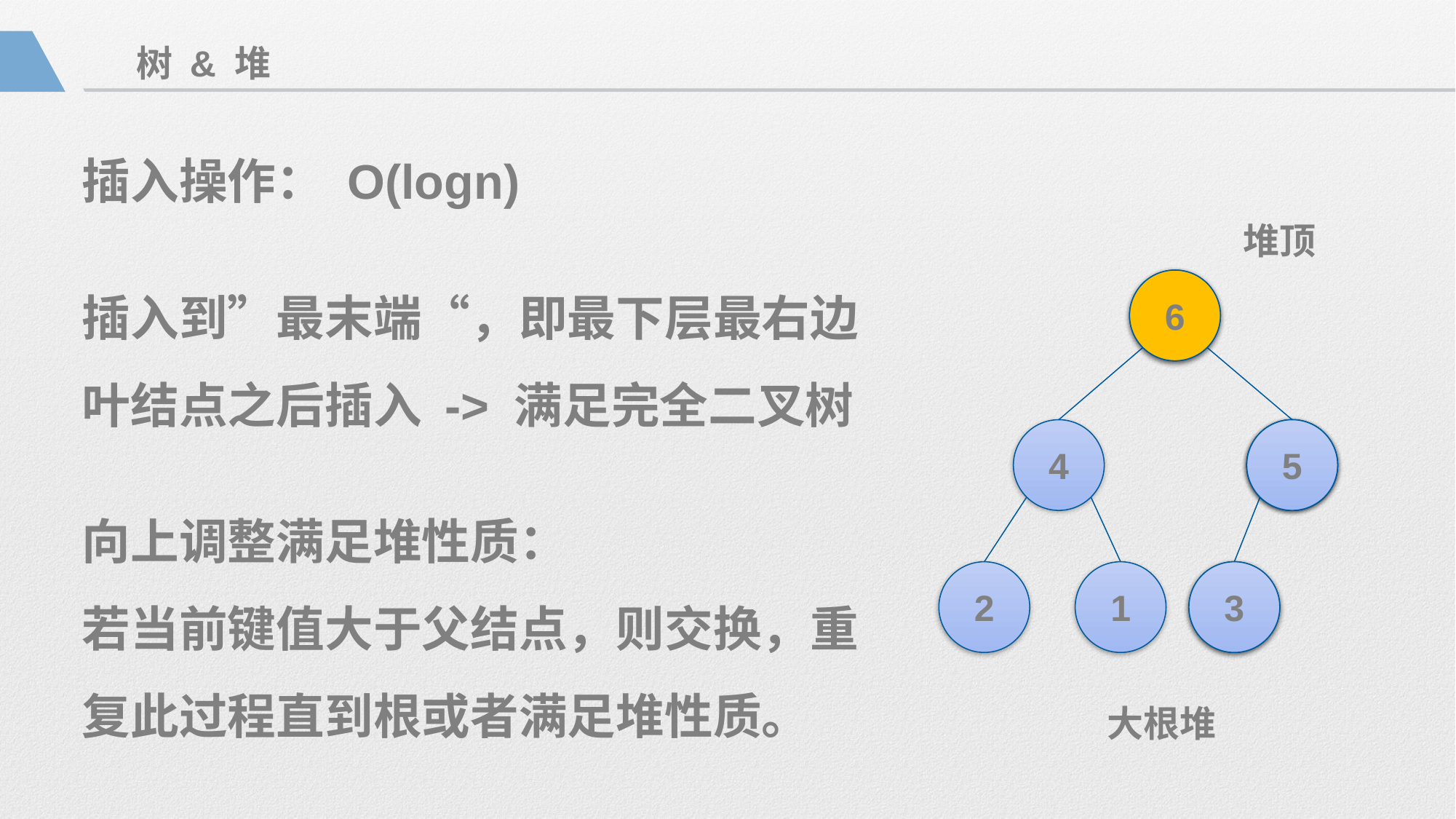

树 & 堆
插入操作： O(logn)

插入到”最末端“，即最下层最右边叶结点之后插入 -> 满足完全二叉树

向上调整满足堆性质：
若当前键值大于父结点，则交换，重复此过程直到根或者满足堆性质。
堆顶
5
6
4
3
6
5
2
1
6
3
大根堆